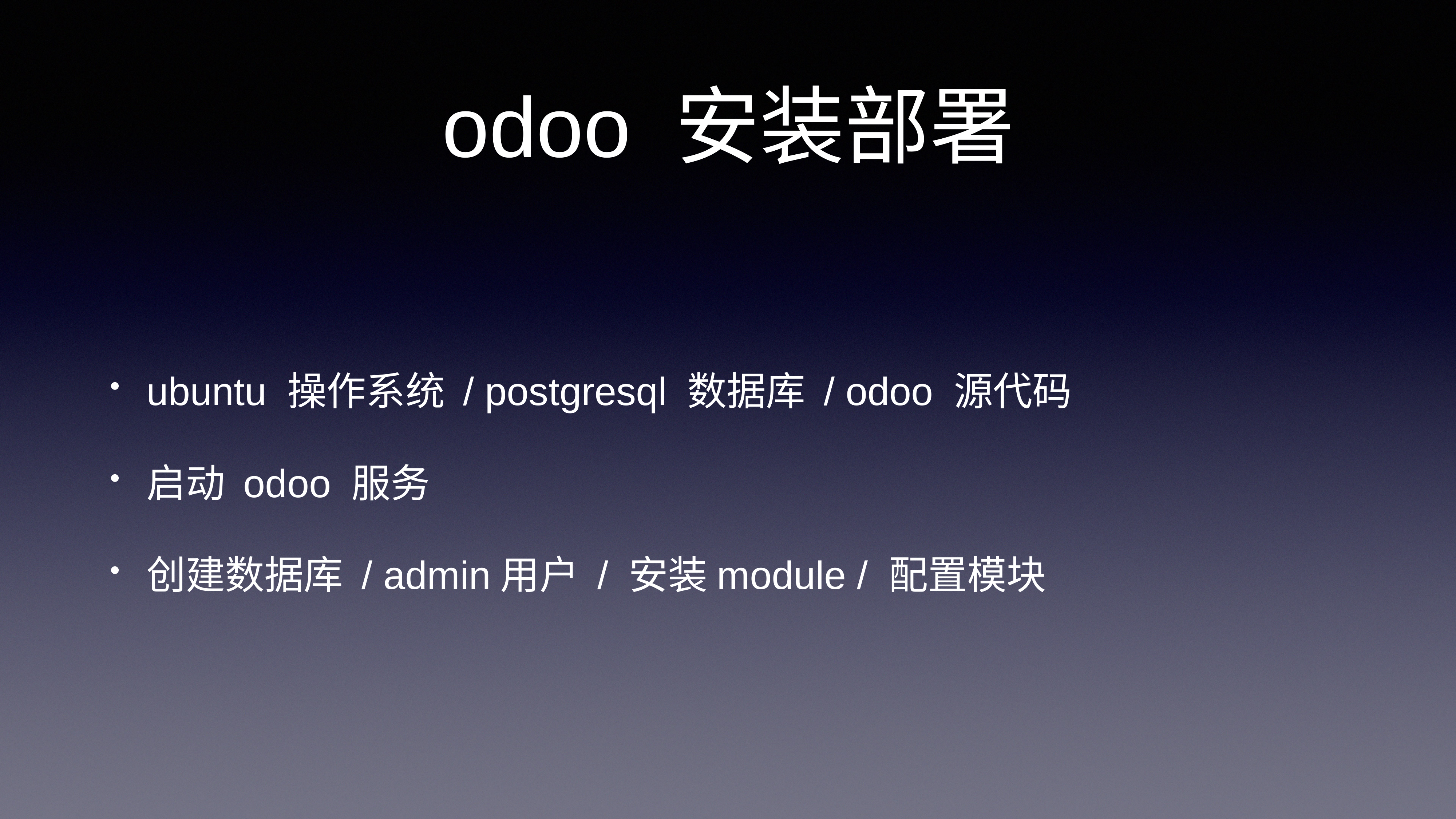

# odoo 安装部署
ubuntu 操作系统 / postgresql 数据库 / odoo 源代码
启动 odoo 服务
创建数据库 / admin用户 / 安装module / 配置模块